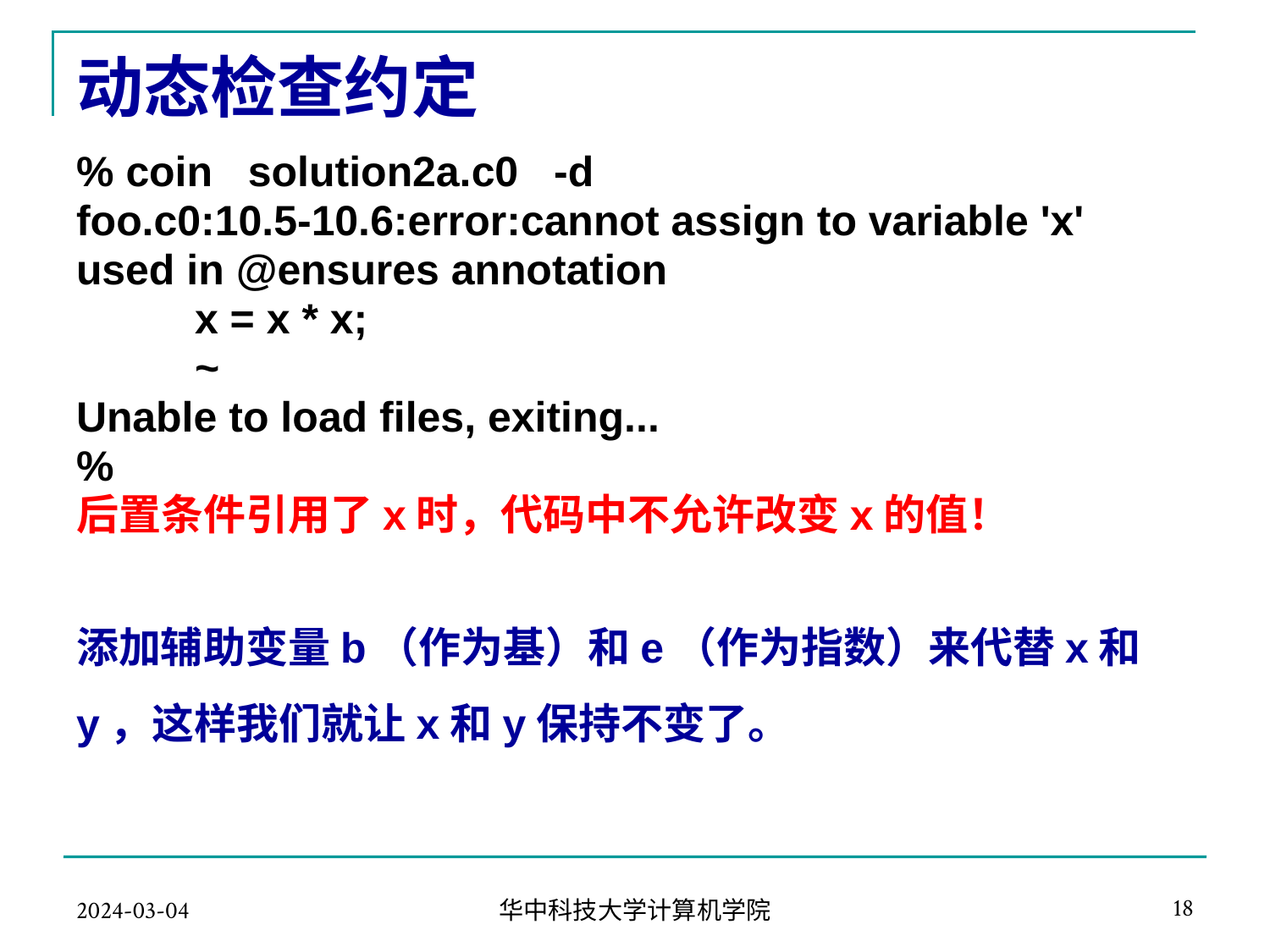

# 动态检查约定
% coin   solution2a.c0   -d
foo.c0:10.5-10.6:error:cannot assign to variable 'x'
used in @ensures annotation
          x = x * x;
          ~
Unable to load files, exiting...
%
后置条件引用了x时，代码中不允许改变x的值！

添加辅助变量b（作为基）和e（作为指数）来代替x和y，这样我们就让x和y保持不变了。
2024-03-04
18
华中科技大学计算机学院